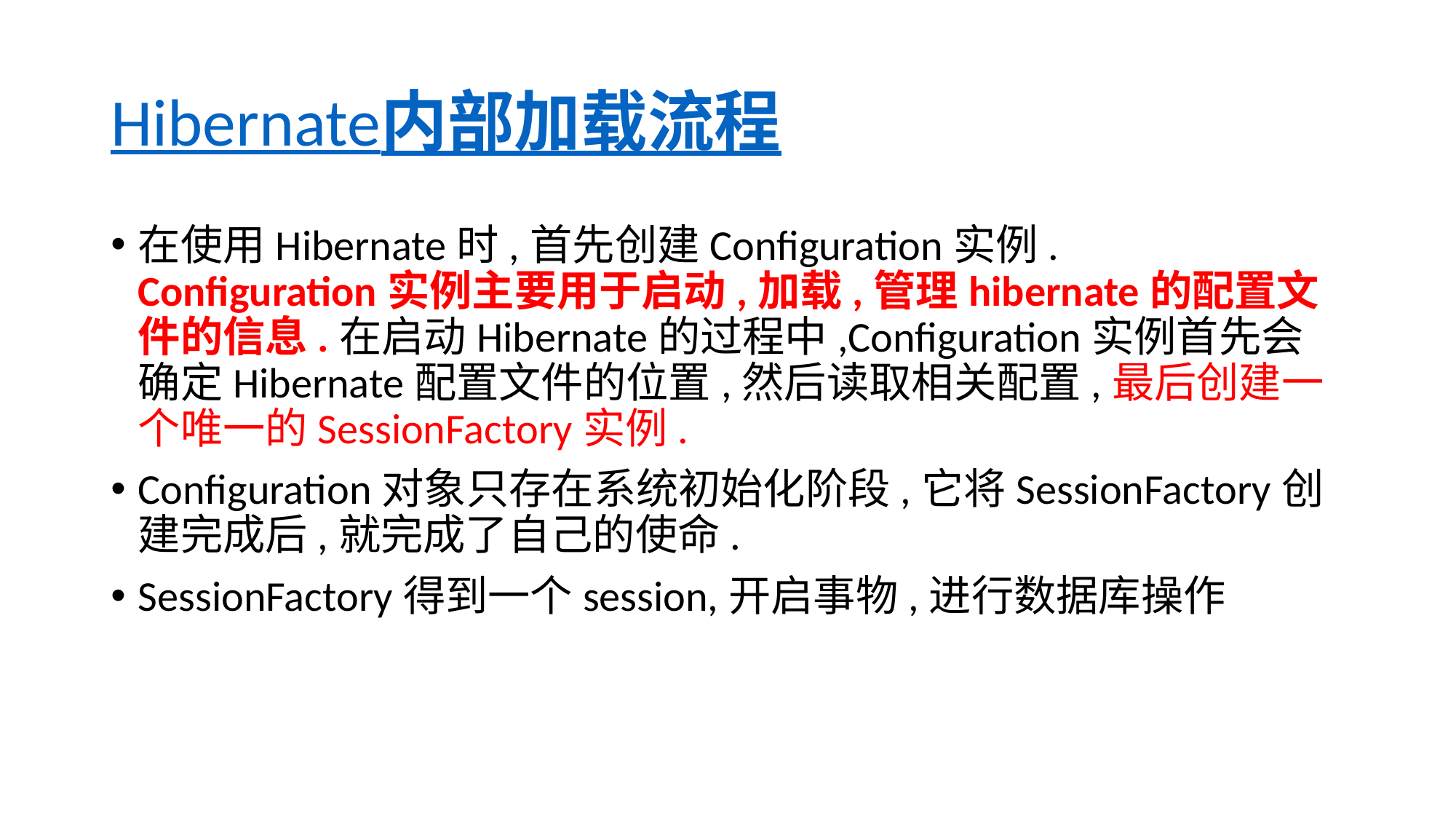

# Hibernate内部加载流程
在使用Hibernate时,首先创建Configuration实例.
Configuration实例主要用于启动,加载,管理hibernate的配置文件的信息.在启动Hibernate的过程中,Configuration实例首先会确定Hibernate配置文件的位置,然后读取相关配置,最后创建一个唯一的SessionFactory实例.
Configuration对象只存在系统初始化阶段,它将SessionFactory创建完成后,就完成了自己的使命.
SessionFactory得到一个session,开启事物,进行数据库操作